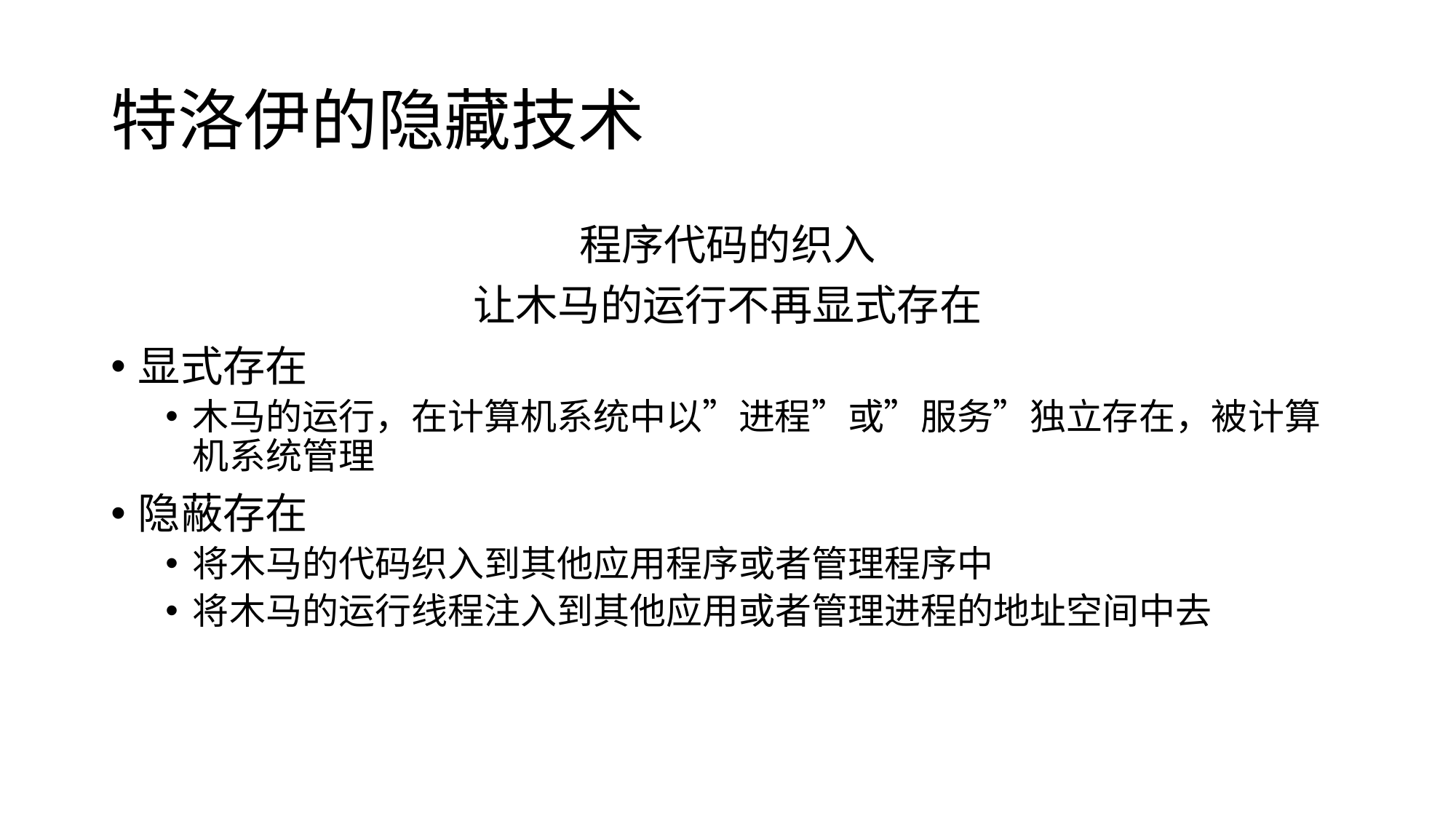

# 特洛伊的隐藏技术
程序代码的织入
让木马的运行不再显式存在
显式存在
木马的运行，在计算机系统中以”进程”或”服务”独立存在，被计算机系统管理
隐蔽存在
将木马的代码织入到其他应用程序或者管理程序中
将木马的运行线程注入到其他应用或者管理进程的地址空间中去